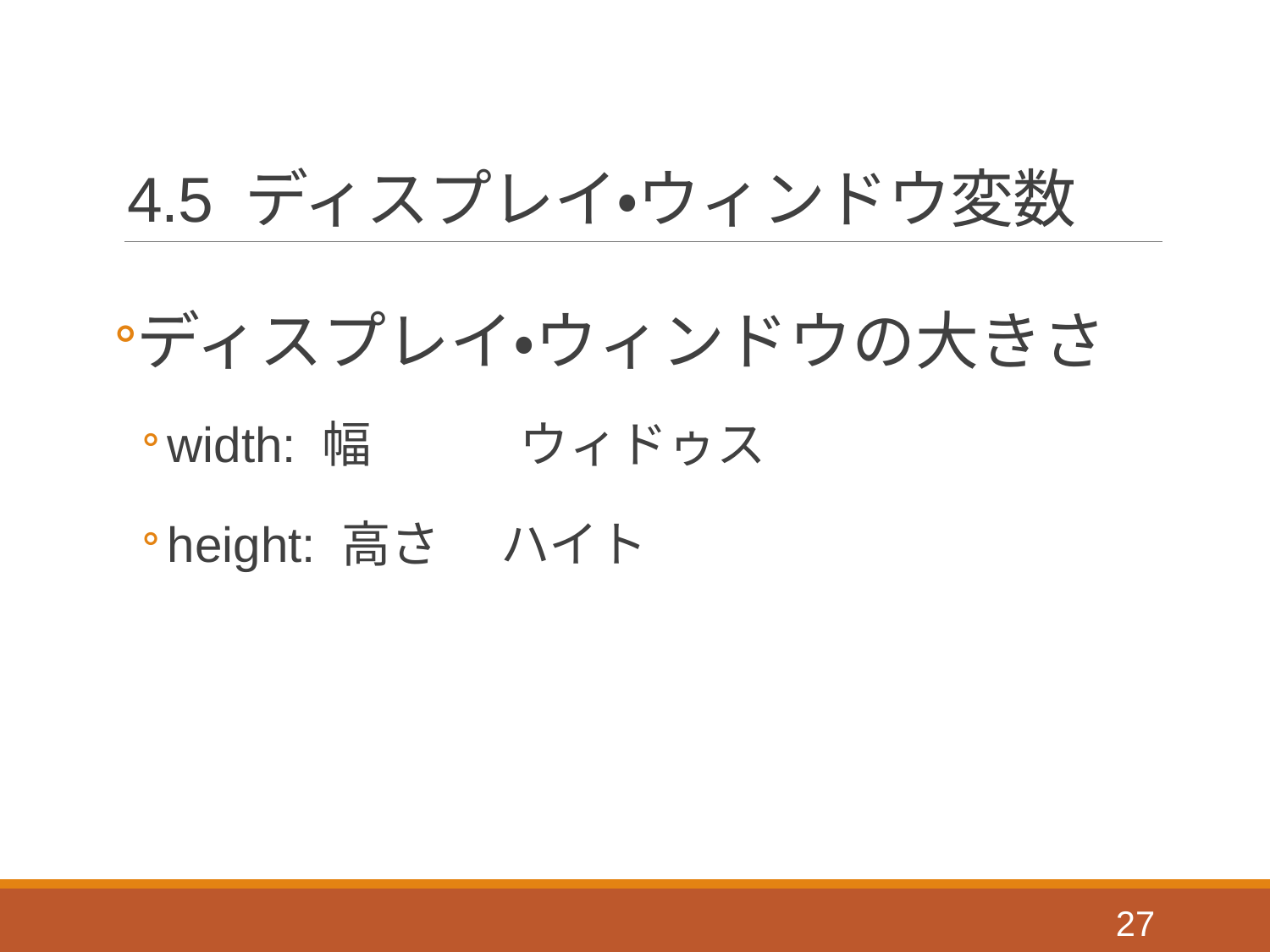

# 4.5 ディスプレイ・ウィンドウ変数
ディスプレイ・ウィンドウの大きさ
width: 幅　　　ウィドゥス
height: 高さ　 ハイト
27